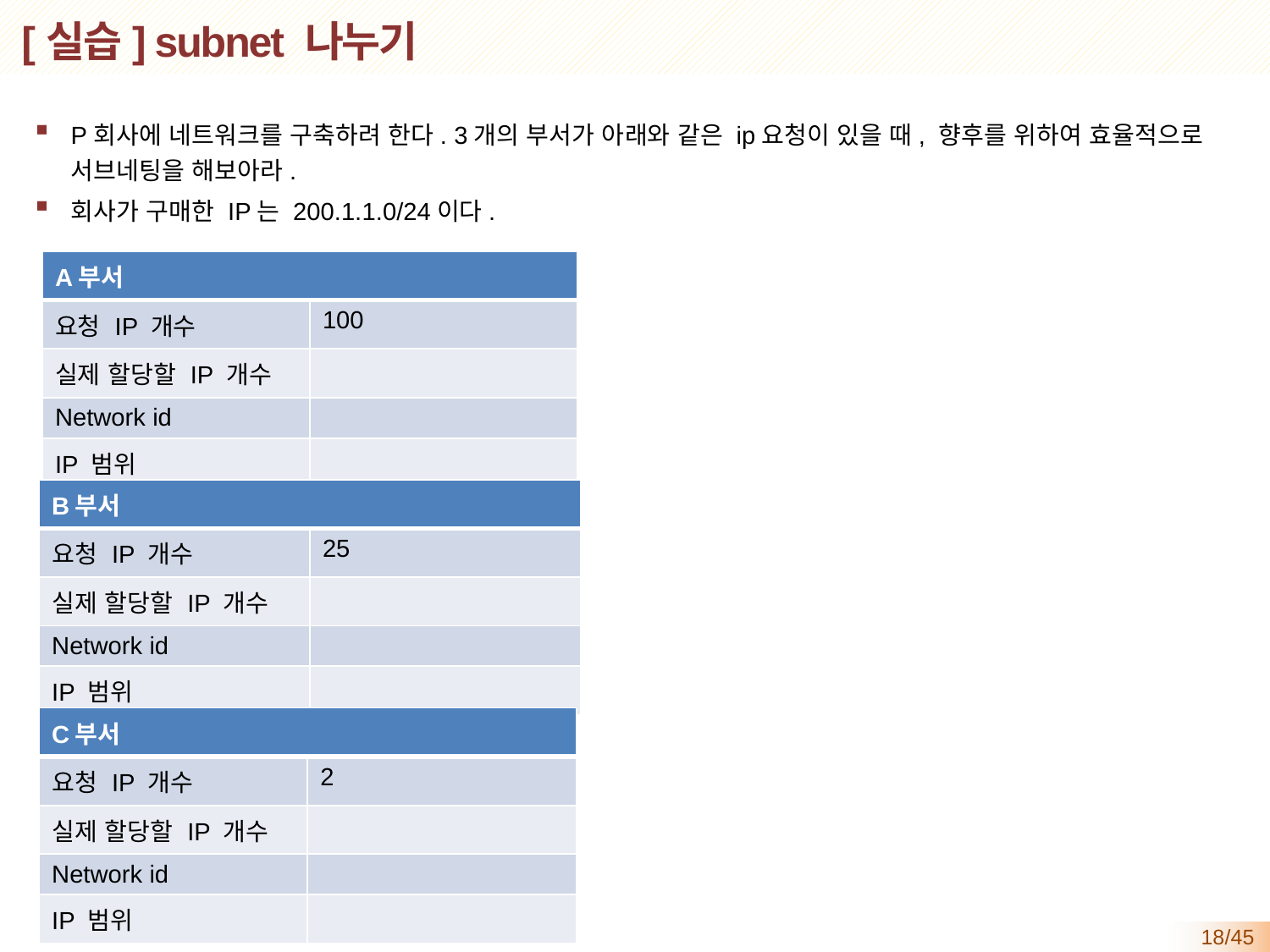

# [실습] subnet 나누기
P회사에 네트워크를 구축하려 한다. 3개의 부서가 아래와 같은 ip요청이 있을 때, 향후를 위하여 효율적으로 서브네팅을 해보아라.
회사가 구매한 IP는 200.1.1.0/24이다.
| A부서 |  |
| --- | --- |
| 요청 IP 개수 | 100 |
| 실제 할당할 IP 개수 |  |
| Network id |  |
| IP 범위 |  |
| B부서 |  |
| --- | --- |
| 요청 IP 개수 | 25 |
| 실제 할당할 IP 개수 |  |
| Network id |  |
| IP 범위 |  |
| C부서 |  |
| --- | --- |
| 요청 IP 개수 | 2 |
| 실제 할당할 IP 개수 |  |
| Network id |  |
| IP 범위 |  |